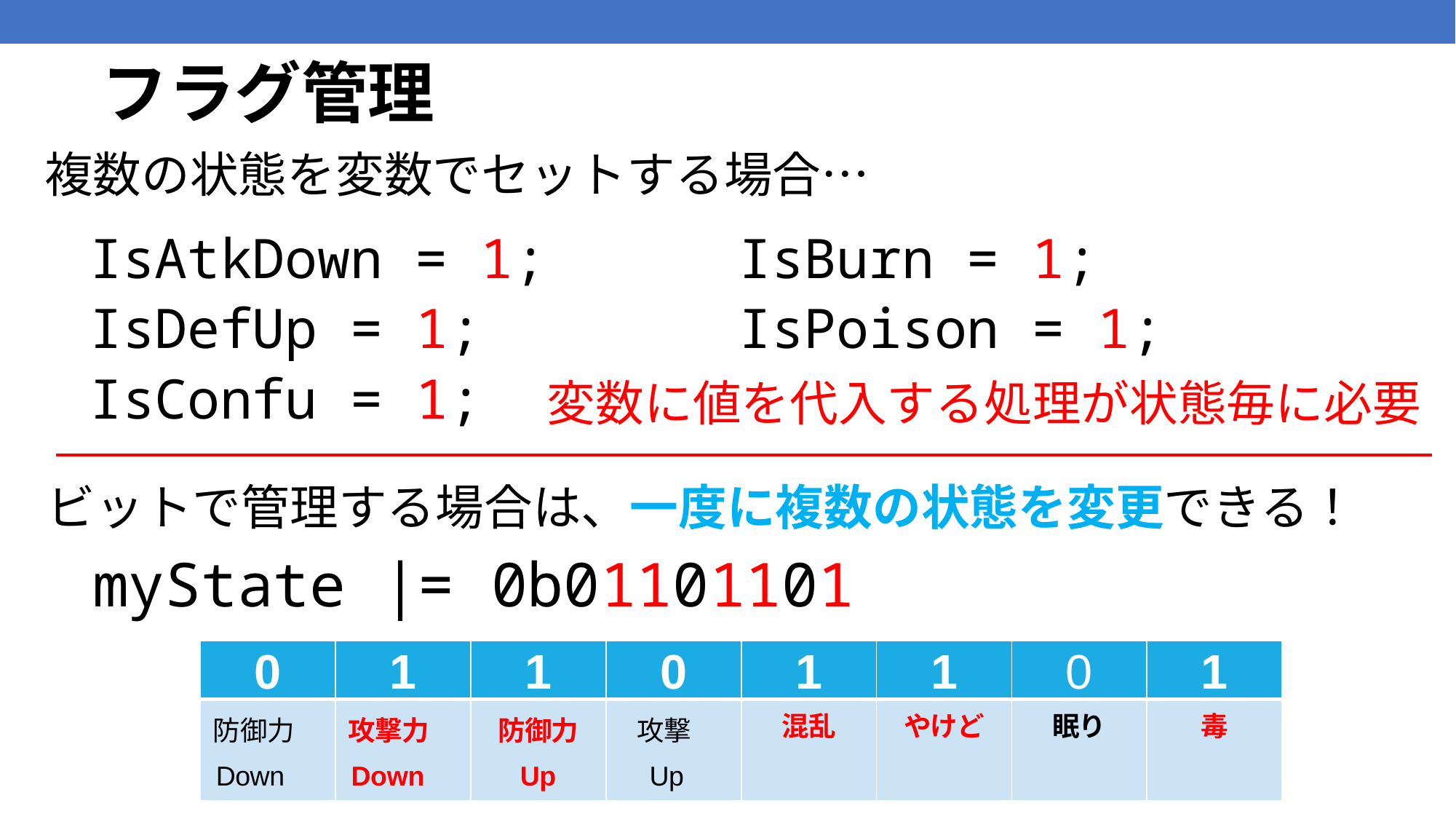

# フラグ管理
複数の状態を変数でセットする場合…
IsAtkDown = 1;
IsDefUp = 1;
IsConfu = 1;
IsBurn = 1;
IsPoison = 1;
変数に値を代入する処理が状態毎に必要
ビットで管理する場合は、一度に複数の状態を変更できる！
myState |= 0b01101101
| 0 | 1 | 1 | 0 | 1 | 1 | 0 | 1 |
| --- | --- | --- | --- | --- | --- | --- | --- |
| 防御力 Down | 攻撃力 Down | 防御力 Up | 攻撃 Up | 混乱 | やけど | 眠り | 毒 |